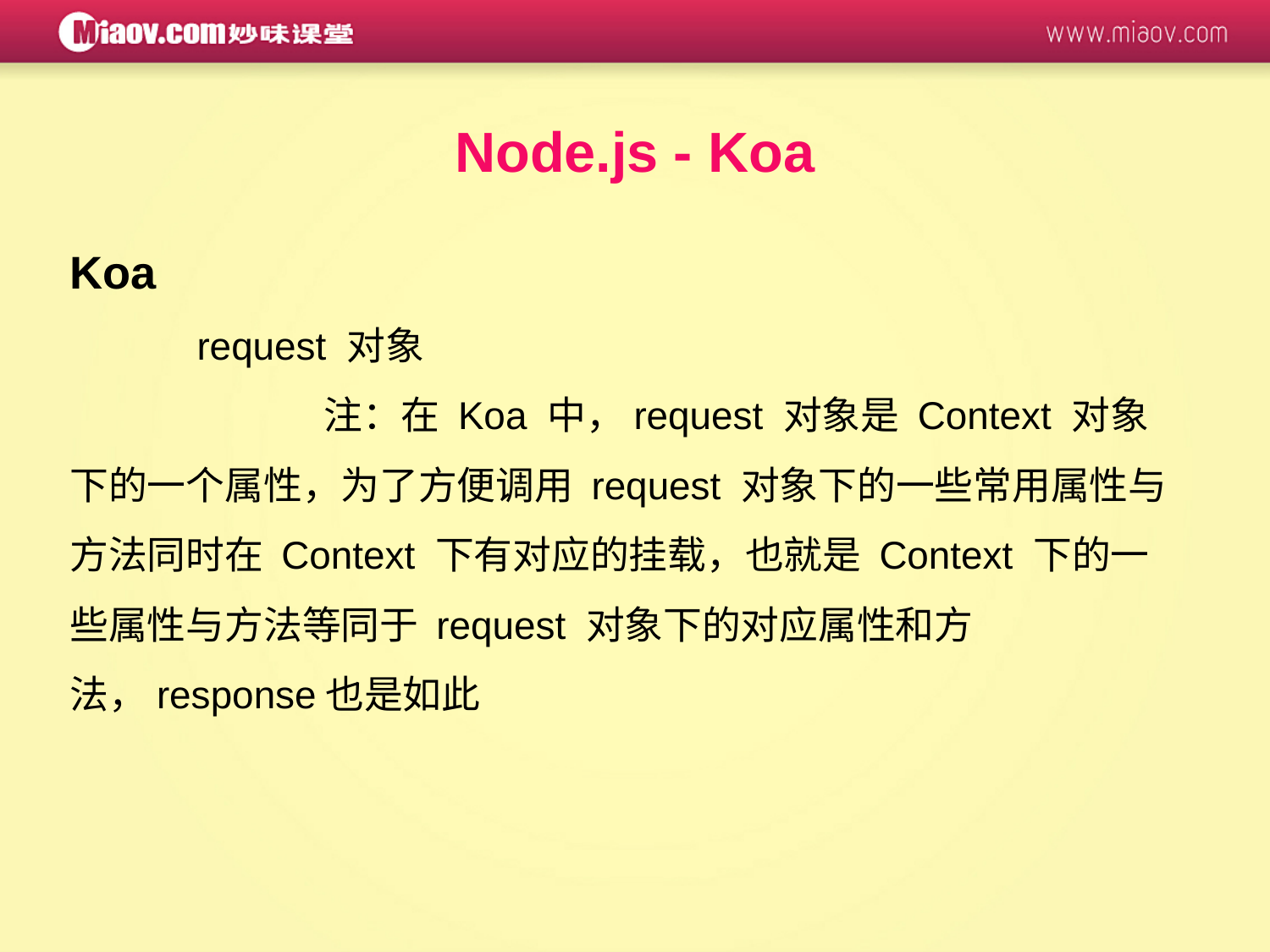

Node.js - Koa
Koa
	request 对象
		注：在 Koa 中，request 对象是 Context 对象下的一个属性，为了方便调用 request 对象下的一些常用属性与方法同时在 Context 下有对应的挂载，也就是 Context 下的一些属性与方法等同于 request 对象下的对应属性和方法，response也是如此